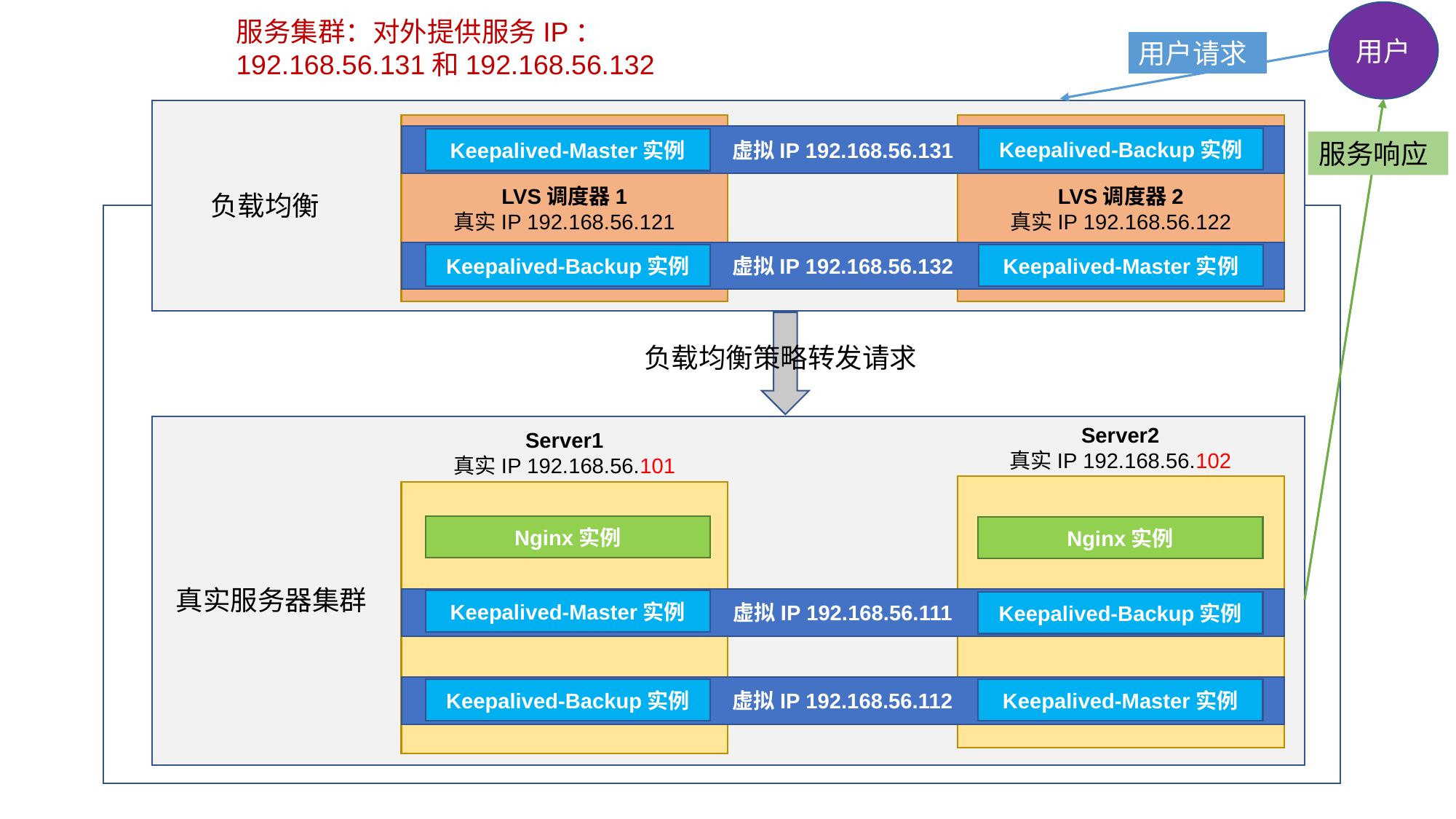

用户
服务集群：对外提供服务IP：192.168.56.131和192.168.56.132
用户请求

LVS调度器1
真实IP 192.168.56.121
LVS调度器2
真实IP 192.168.56.122
虚拟IP 192.168.56.131
Keepalived-Backup实例
Keepalived-Master实例
服务响应
负载均衡

虚拟IP 192.168.56.132
Keepalived-Backup实例
Keepalived-Master实例

负载均衡策略转发请求

Server2
真实IP 192.168.56.102
Server1
真实IP 192.168.56.101

Nginx实例
Nginx实例
真实服务器集群
虚拟IP 192.168.56.111
Keepalived-Master实例
Keepalived-Backup实例
虚拟IP 192.168.56.112
Keepalived-Backup实例
Keepalived-Master实例